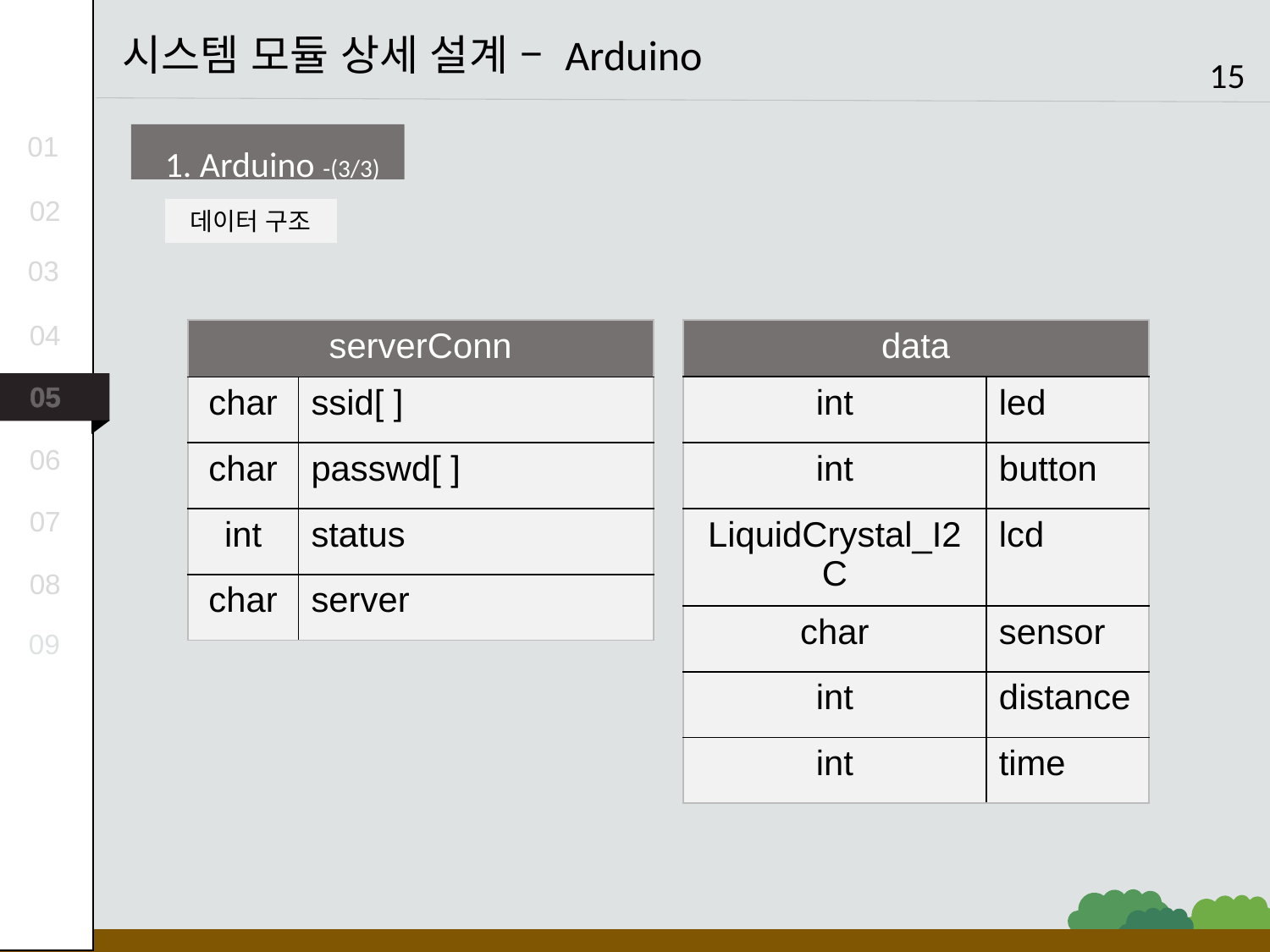

시스템 모듈 상세 설계 – Arduino
15
1. Arduino -(3/3)
01

02
데이터 구조
03

04
| data |  |
| --- | --- |
| int | led |
| int | button |
| LiquidCrystal\_I2C | lcd |
| char | sensor |
| int | distance |
| int | time |
| serverConn |  |
| --- | --- |
| char | ssid[ ] |
| char | passwd[ ] |
| int | status |
| char | server |
05

06
07
08
09